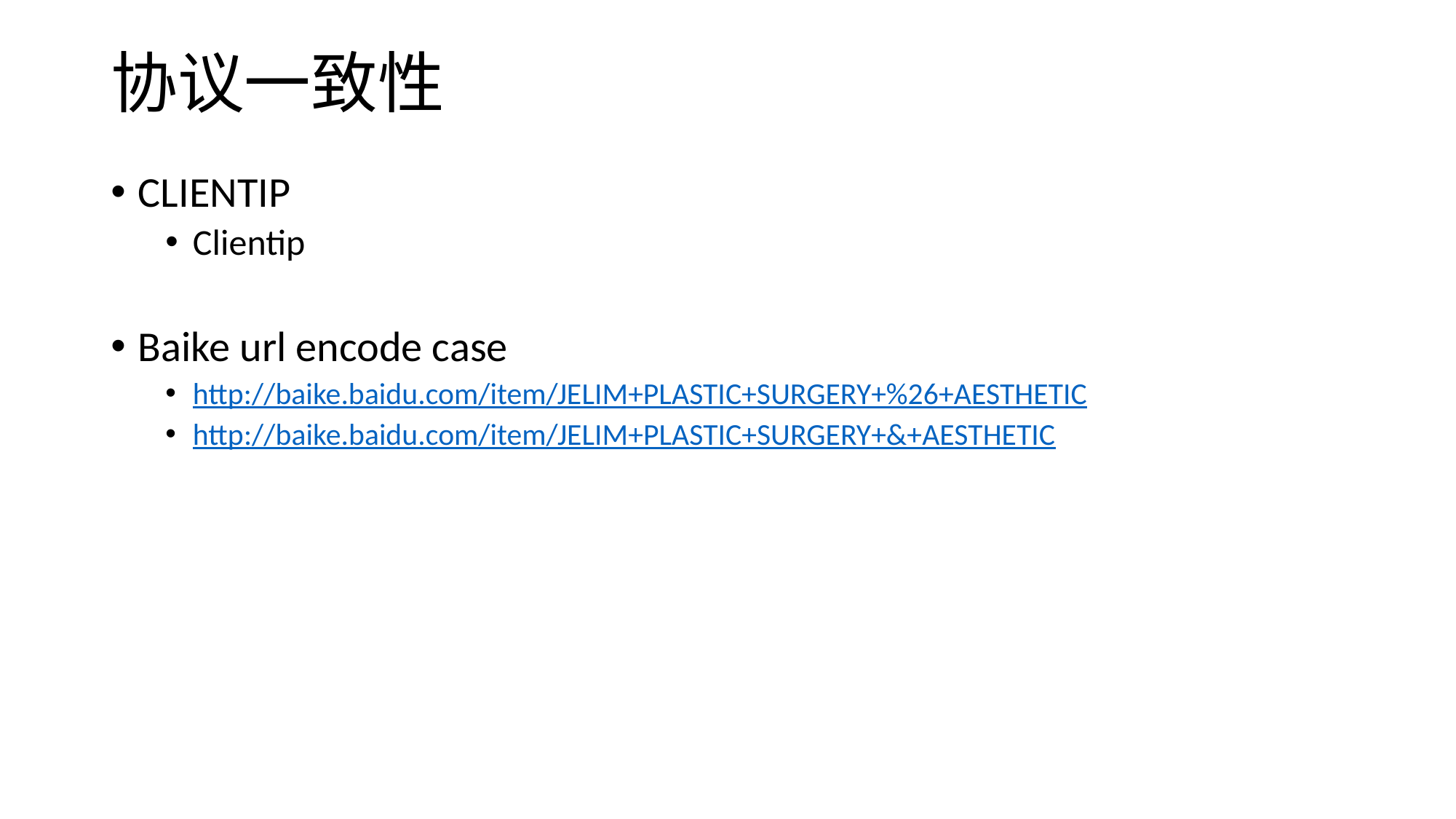

# 协议一致性
CLIENTIP
Clientip

Baike url encode case
http://baike.baidu.com/item/JELIM+PLASTIC+SURGERY+%26+AESTHETIC
http://baike.baidu.com/item/JELIM+PLASTIC+SURGERY+&+AESTHETIC